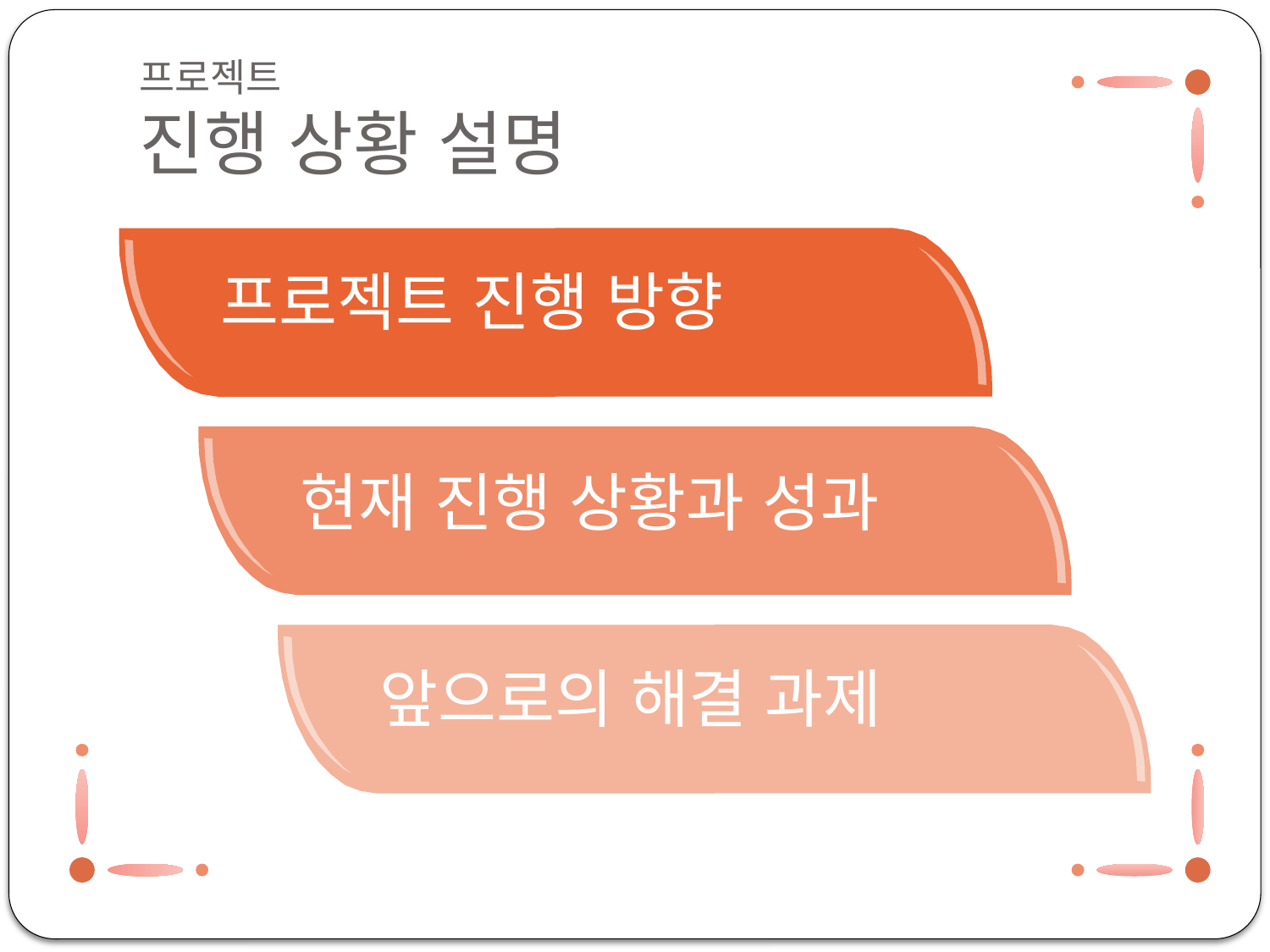

# 프로젝트 진행 상황 설명

프로젝트 진행 방향

현재 진행 상황과 성과

앞으로의 해결 과제